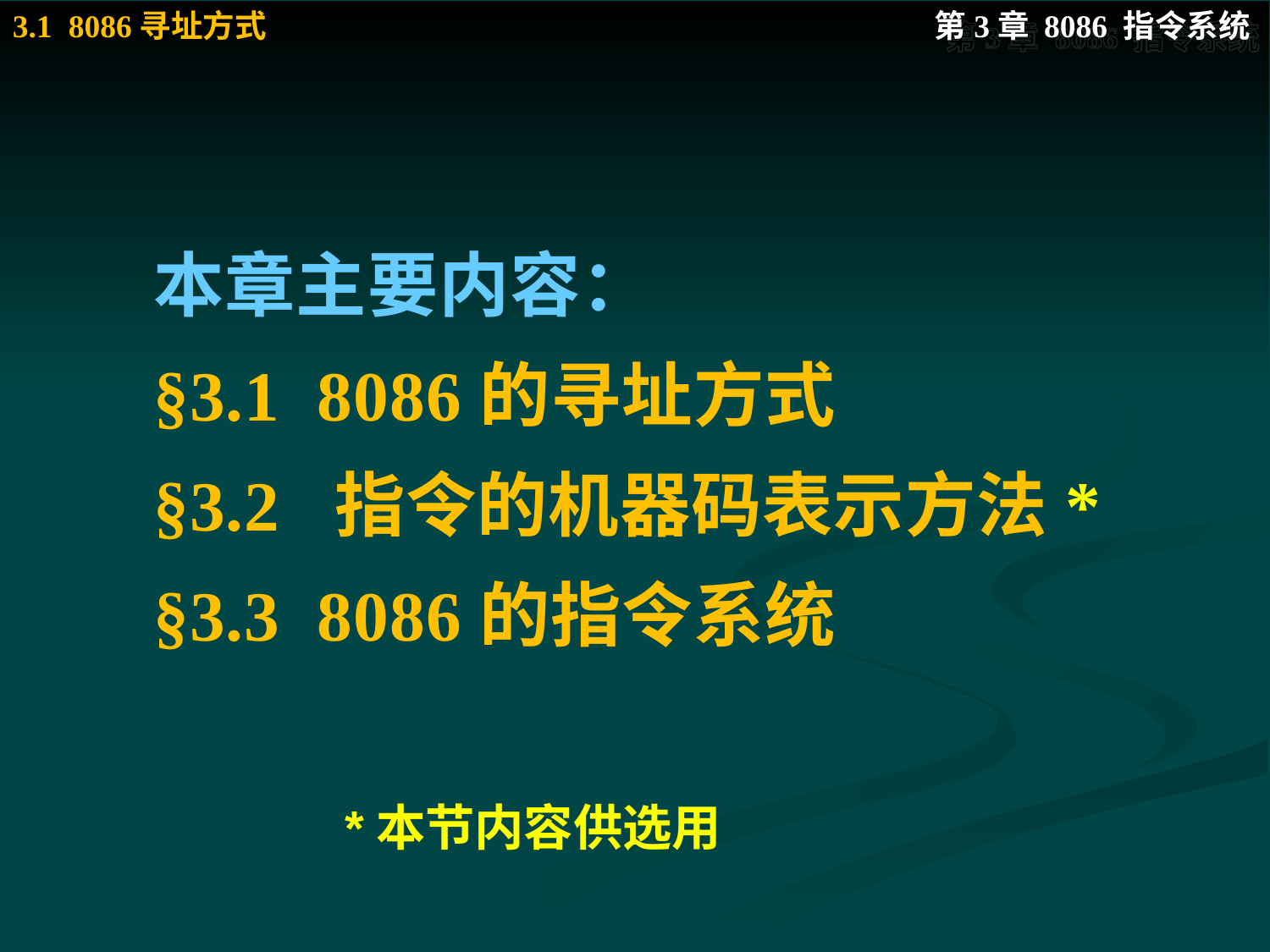

本章主要内容：
§3.1  8086的寻址方式
§3.2  指令的机器码表示方法*
§3.3  8086的指令系统
*本节内容供选用